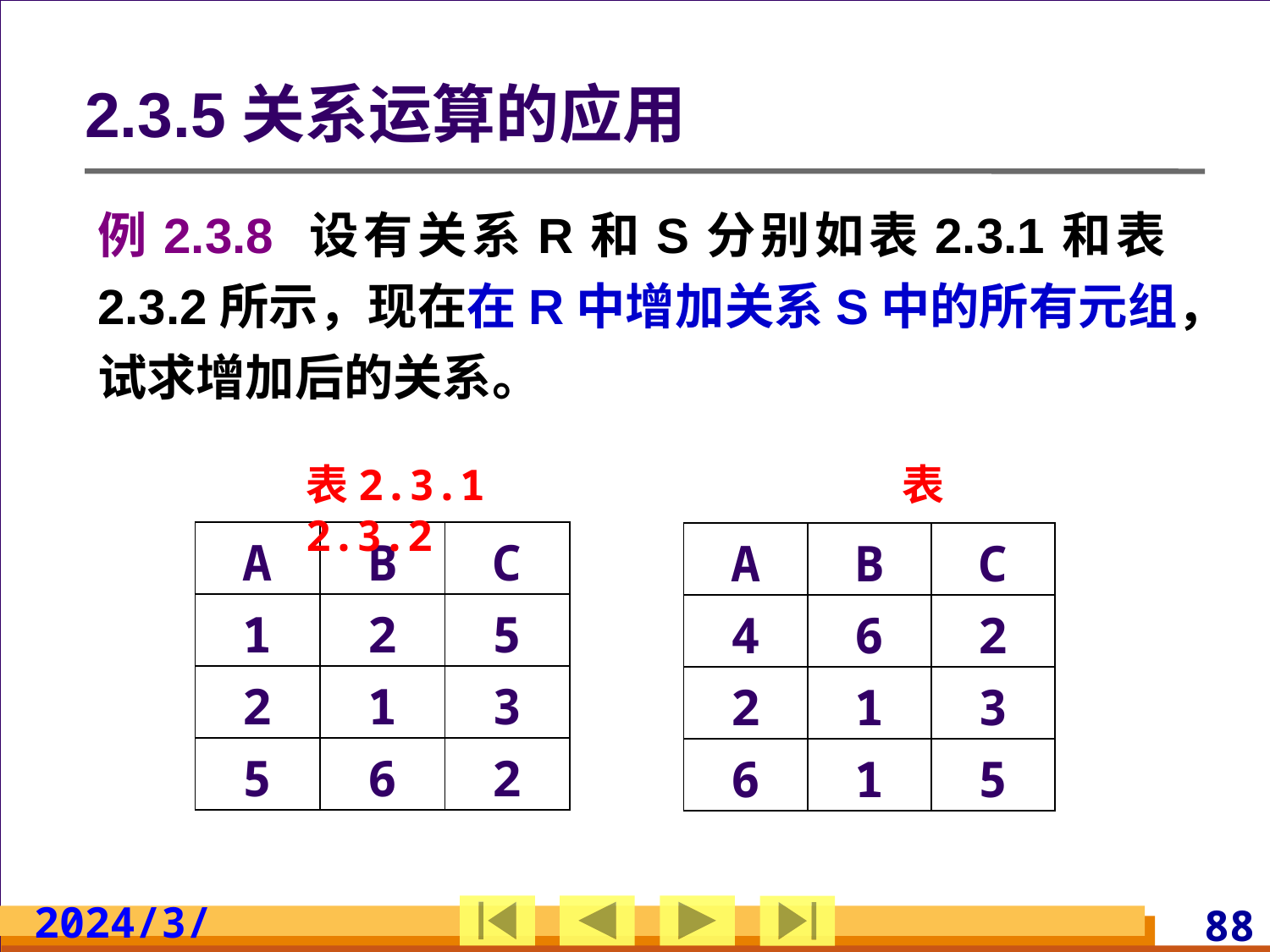

# 2.3.5关系运算的应用
例2.3.8 设有关系R和S分别如表2.3.1和表2.3.2所示，现在在R中增加关系S中的所有元组，试求增加后的关系。
表2.3.1                表2.3.2
| A | B | C |
| --- | --- | --- |
| 1 | 2 | 5 |
| 2 | 1 | 3 |
| 5 | 6 | 2 |
| A | B | C |
| --- | --- | --- |
| 4 | 6 | 2 |
| 2 | 1 | 3 |
| 6 | 1 | 5 |
2024/3/10